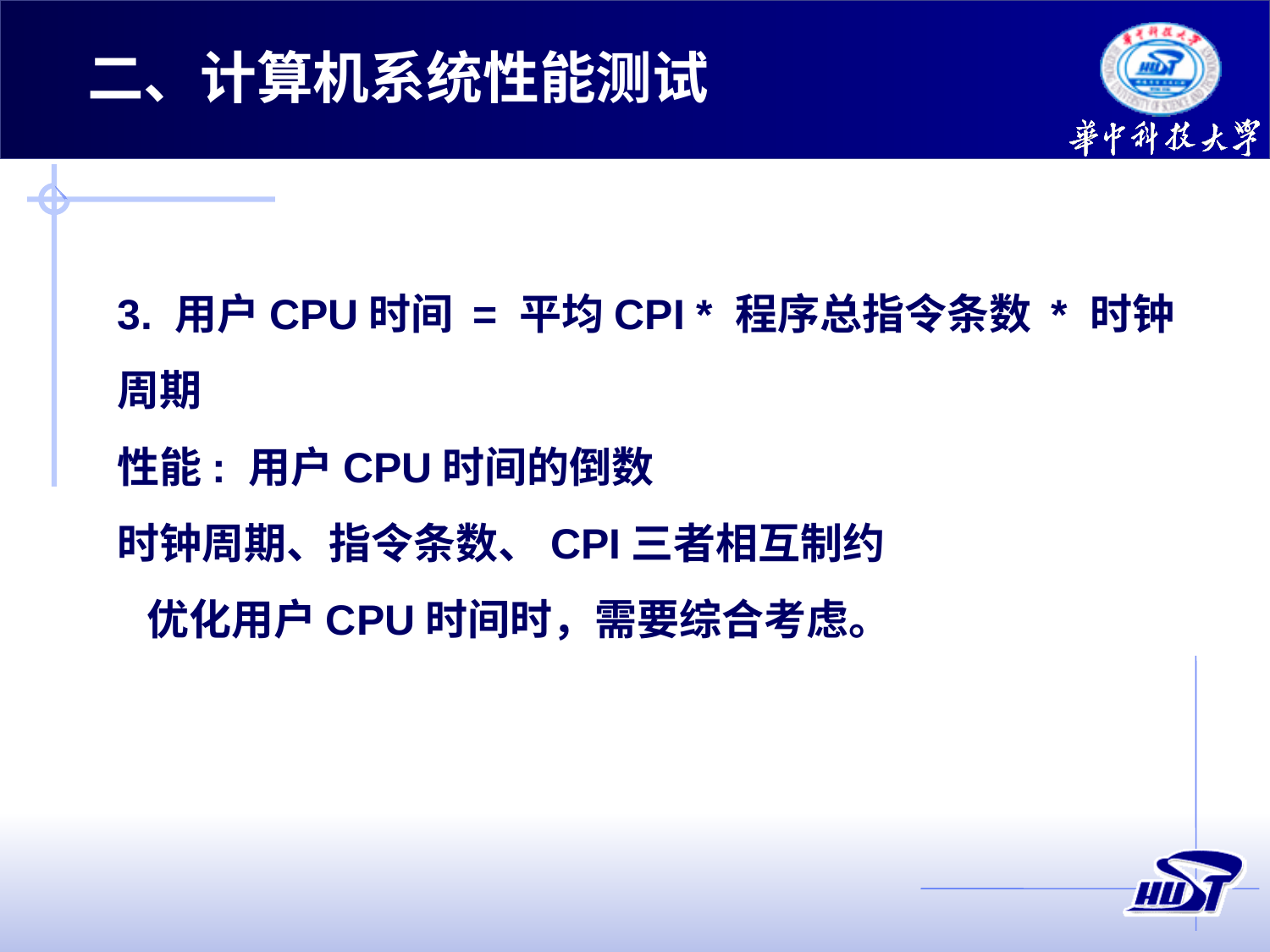

二、计算机系统性能测试
3. 用户CPU时间 = 平均CPI * 程序总指令条数 * 时钟周期
性能: 用户CPU时间的倒数
时钟周期、指令条数、CPI三者相互制约
  优化用户CPU时间时，需要综合考虑。